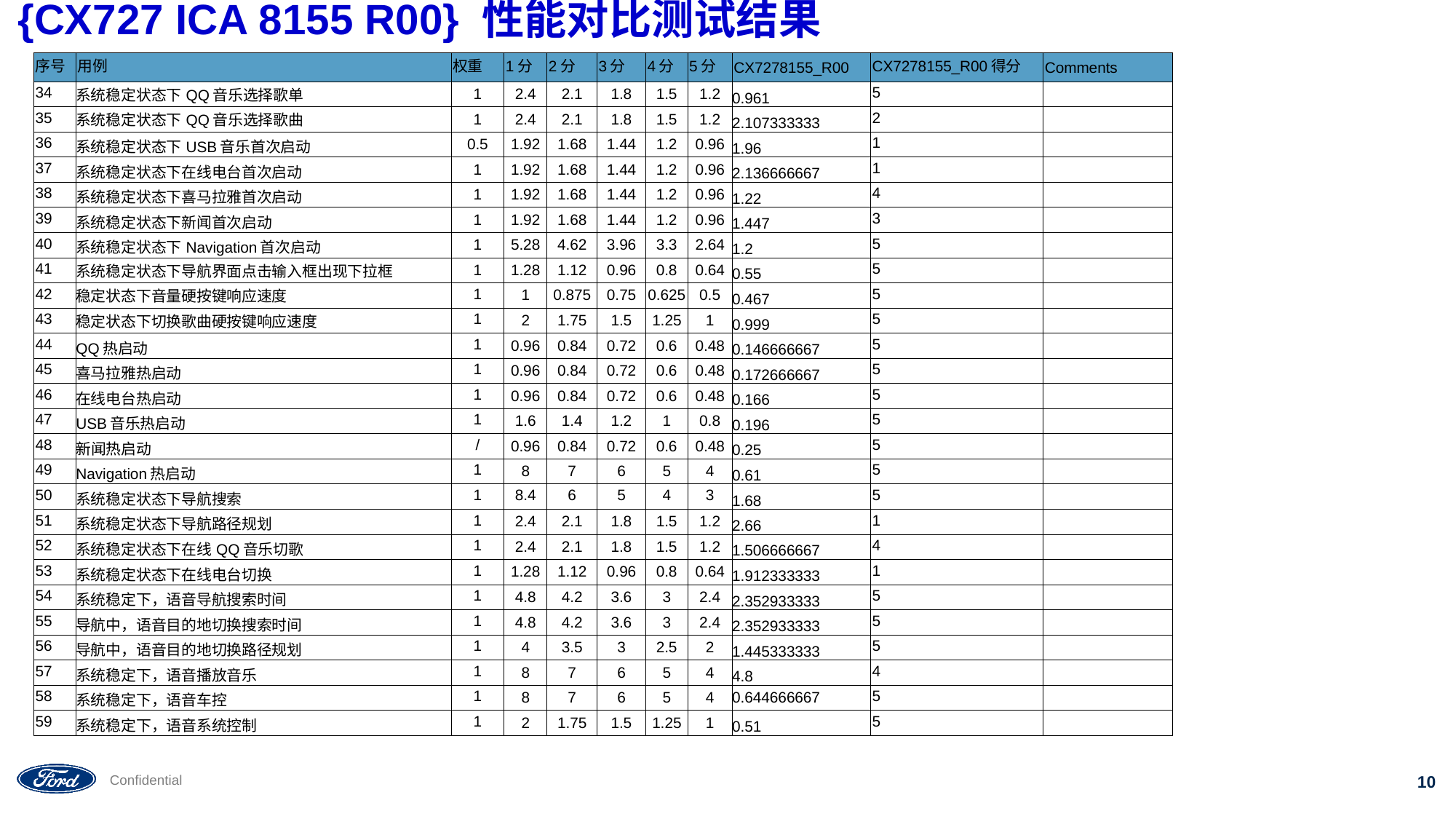

# {CX727 ICA 8155 R00} 性能对比测试结果
| 序号 | 用例 | 权重 | 1分 | 2分 | 3分 | 4分 | 5分 | CX7278155\_R00 | CX7278155\_R00得分 | Comments |
| --- | --- | --- | --- | --- | --- | --- | --- | --- | --- | --- |
| 34 | 系统稳定状态下QQ音乐选择歌单 | 1 | 2.4 | 2.1 | 1.8 | 1.5 | 1.2 | 0.961 | 5 |  |
| 35 | 系统稳定状态下QQ音乐选择歌曲 | 1 | 2.4 | 2.1 | 1.8 | 1.5 | 1.2 | 2.107333333 | 2 |  |
| 36 | 系统稳定状态下USB音乐首次启动 | 0.5 | 1.92 | 1.68 | 1.44 | 1.2 | 0.96 | 1.96 | 1 |  |
| 37 | 系统稳定状态下在线电台首次启动 | 1 | 1.92 | 1.68 | 1.44 | 1.2 | 0.96 | 2.136666667 | 1 |  |
| 38 | 系统稳定状态下喜马拉雅首次启动 | 1 | 1.92 | 1.68 | 1.44 | 1.2 | 0.96 | 1.22 | 4 |  |
| 39 | 系统稳定状态下新闻首次启动 | 1 | 1.92 | 1.68 | 1.44 | 1.2 | 0.96 | 1.447 | 3 |  |
| 40 | 系统稳定状态下Navigation首次启动 | 1 | 5.28 | 4.62 | 3.96 | 3.3 | 2.64 | 1.2 | 5 |  |
| 41 | 系统稳定状态下导航界面点击输入框出现下拉框 | 1 | 1.28 | 1.12 | 0.96 | 0.8 | 0.64 | 0.55 | 5 |  |
| 42 | 稳定状态下音量硬按键响应速度 | 1 | 1 | 0.875 | 0.75 | 0.625 | 0.5 | 0.467 | 5 |  |
| 43 | 稳定状态下切换歌曲硬按键响应速度 | 1 | 2 | 1.75 | 1.5 | 1.25 | 1 | 0.999 | 5 |  |
| 44 | QQ热启动 | 1 | 0.96 | 0.84 | 0.72 | 0.6 | 0.48 | 0.146666667 | 5 |  |
| 45 | 喜马拉雅热启动 | 1 | 0.96 | 0.84 | 0.72 | 0.6 | 0.48 | 0.172666667 | 5 |  |
| 46 | 在线电台热启动 | 1 | 0.96 | 0.84 | 0.72 | 0.6 | 0.48 | 0.166 | 5 |  |
| 47 | USB音乐热启动 | 1 | 1.6 | 1.4 | 1.2 | 1 | 0.8 | 0.196 | 5 |  |
| 48 | 新闻热启动 | / | 0.96 | 0.84 | 0.72 | 0.6 | 0.48 | 0.25 | 5 |  |
| 49 | Navigation热启动 | 1 | 8 | 7 | 6 | 5 | 4 | 0.61 | 5 |  |
| 50 | 系统稳定状态下导航搜索 | 1 | 8.4 | 6 | 5 | 4 | 3 | 1.68 | 5 |  |
| 51 | 系统稳定状态下导航路径规划 | 1 | 2.4 | 2.1 | 1.8 | 1.5 | 1.2 | 2.66 | 1 |  |
| 52 | 系统稳定状态下在线QQ音乐切歌 | 1 | 2.4 | 2.1 | 1.8 | 1.5 | 1.2 | 1.506666667 | 4 |  |
| 53 | 系统稳定状态下在线电台切换 | 1 | 1.28 | 1.12 | 0.96 | 0.8 | 0.64 | 1.912333333 | 1 |  |
| 54 | 系统稳定下，语音导航搜索时间 | 1 | 4.8 | 4.2 | 3.6 | 3 | 2.4 | 2.352933333 | 5 |  |
| 55 | 导航中，语音目的地切换搜索时间 | 1 | 4.8 | 4.2 | 3.6 | 3 | 2.4 | 2.352933333 | 5 |  |
| 56 | 导航中，语音目的地切换路径规划 | 1 | 4 | 3.5 | 3 | 2.5 | 2 | 1.445333333 | 5 |  |
| 57 | 系统稳定下，语音播放音乐 | 1 | 8 | 7 | 6 | 5 | 4 | 4.8 | 4 |  |
| 58 | 系统稳定下，语音车控 | 1 | 8 | 7 | 6 | 5 | 4 | 0.644666667 | 5 |  |
| 59 | 系统稳定下，语音系统控制 | 1 | 2 | 1.75 | 1.5 | 1.25 | 1 | 0.51 | 5 |  |